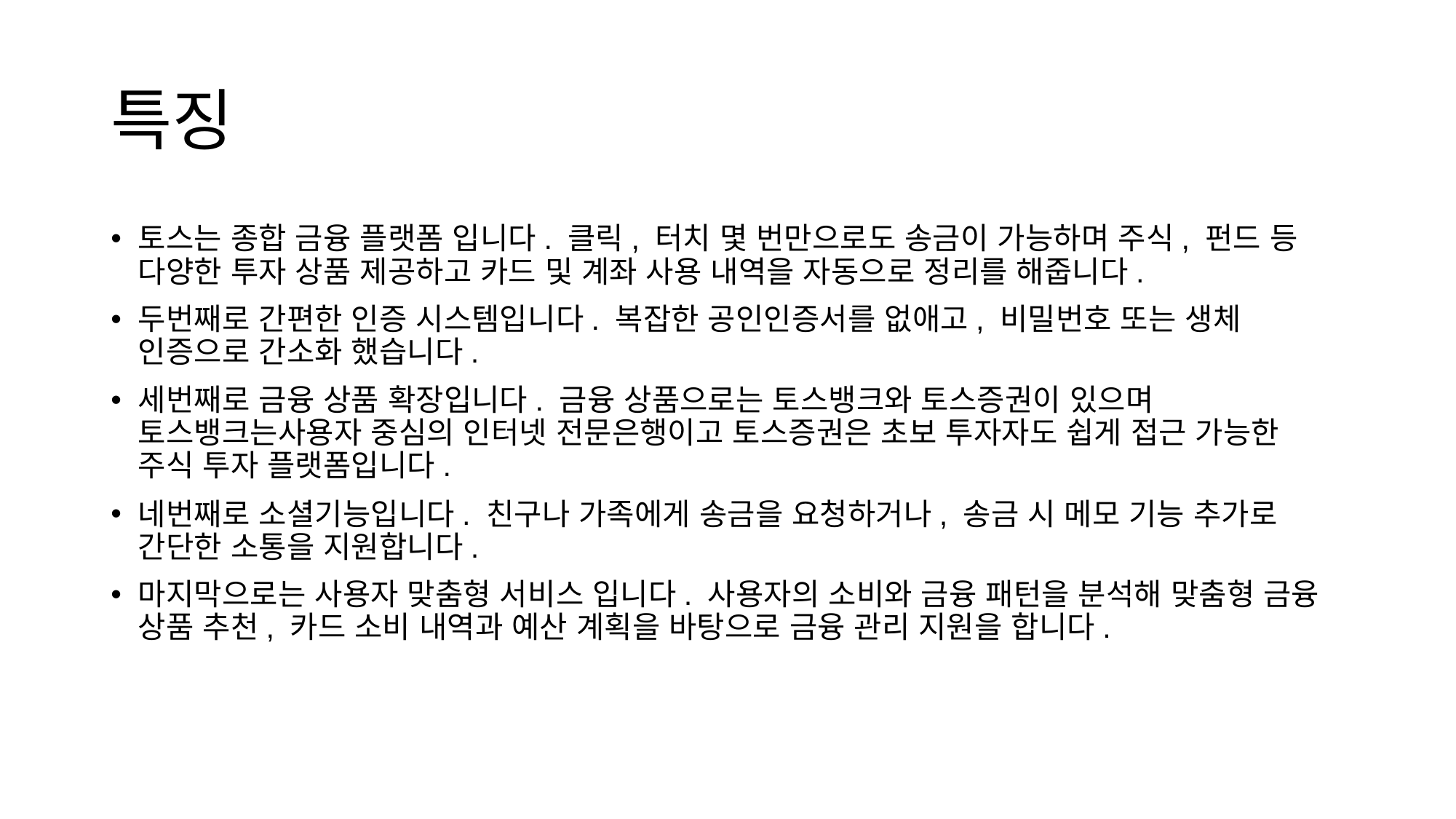

# 특징
토스는 종합 금융 플랫폼 입니다. 클릭, 터치 몇 번만으로도 송금이 가능하며 주식, 펀드 등 다양한 투자 상품 제공하고 카드 및 계좌 사용 내역을 자동으로 정리를 해줍니다.
두번째로 간편한 인증 시스템입니다. 복잡한 공인인증서를 없애고, 비밀번호 또는 생체 인증으로 간소화 했습니다.
세번째로 금융 상품 확장입니다. 금융 상품으로는 토스뱅크와 토스증권이 있으며 토스뱅크는사용자 중심의 인터넷 전문은행이고 토스증권은 초보 투자자도 쉽게 접근 가능한 주식 투자 플랫폼입니다.
네번째로 소셜기능입니다. 친구나 가족에게 송금을 요청하거나, 송금 시 메모 기능 추가로 간단한 소통을 지원합니다.
마지막으로는 사용자 맞춤형 서비스 입니다. 사용자의 소비와 금융 패턴을 분석해 맞춤형 금융 상품 추천, 카드 소비 내역과 예산 계획을 바탕으로 금융 관리 지원을 합니다.